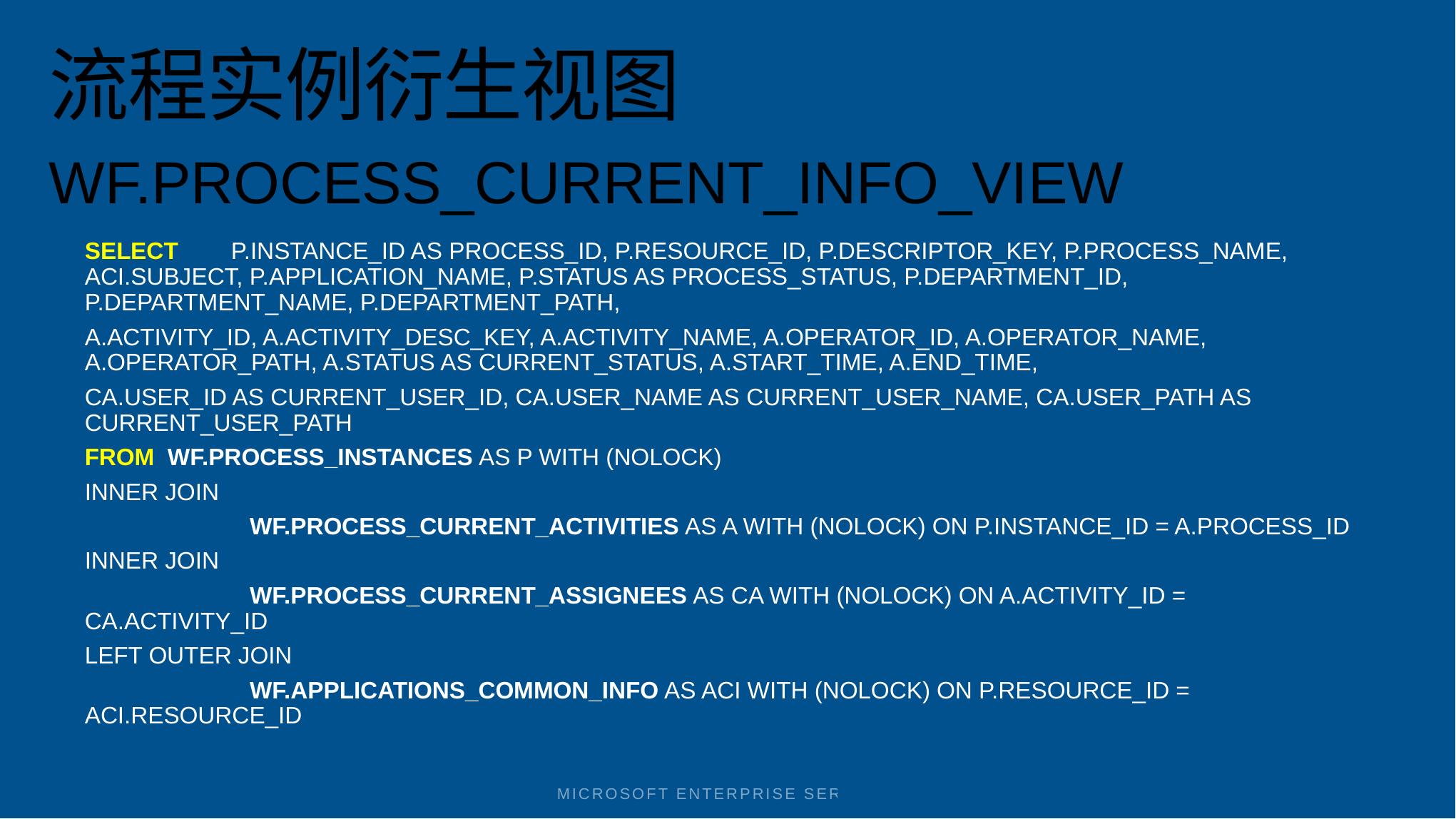

# 流程实例衍生视图
WF.PROCESS_CURRENT_INFO_VIEW
SELECT        P.INSTANCE_ID AS PROCESS_ID, P.RESOURCE_ID, P.DESCRIPTOR_KEY, P.PROCESS_NAME, ACI.SUBJECT, P.APPLICATION_NAME, P.STATUS AS PROCESS_STATUS, P.DEPARTMENT_ID, P.DEPARTMENT_NAME, P.DEPARTMENT_PATH,
A.ACTIVITY_ID, A.ACTIVITY_DESC_KEY, A.ACTIVITY_NAME, A.OPERATOR_ID, A.OPERATOR_NAME, A.OPERATOR_PATH, A.STATUS AS CURRENT_STATUS, A.START_TIME, A.END_TIME,
CA.USER_ID AS CURRENT_USER_ID, CA.USER_NAME AS CURRENT_USER_NAME, CA.USER_PATH AS CURRENT_USER_PATH
FROM  WF.PROCESS_INSTANCES AS P WITH (NOLOCK)
INNER JOIN
                         WF.PROCESS_CURRENT_ACTIVITIES AS A WITH (NOLOCK) ON P.INSTANCE_ID = A.PROCESS_ID
INNER JOIN
                         WF.PROCESS_CURRENT_ASSIGNEES AS CA WITH (NOLOCK) ON A.ACTIVITY_ID = CA.ACTIVITY_ID
LEFT OUTER JOIN
                         WF.APPLICATIONS_COMMON_INFO AS ACI WITH (NOLOCK) ON P.RESOURCE_ID = ACI.RESOURCE_ID